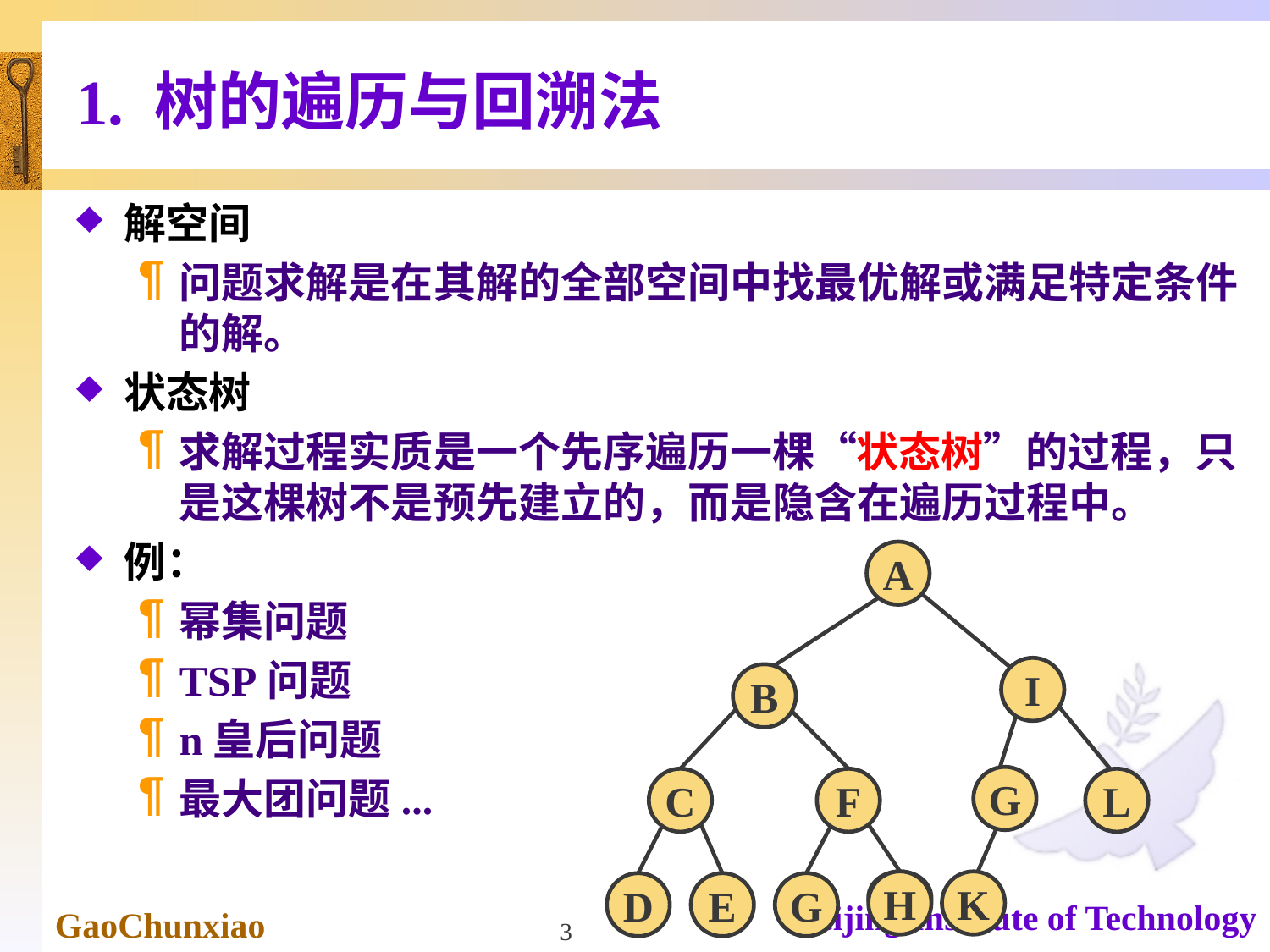

# 1. 树的遍历与回溯法
解空间
问题求解是在其解的全部空间中找最优解或满足特定条件的解。
状态树
求解过程实质是一个先序遍历一棵“状态树”的过程，只是这棵树不是预先建立的，而是隐含在遍历过程中。
例：
幂集问题
TSP问题
n皇后问题
最大团问题...
A

I
B

G
C
F
L

11
H
K
D
E
G
3